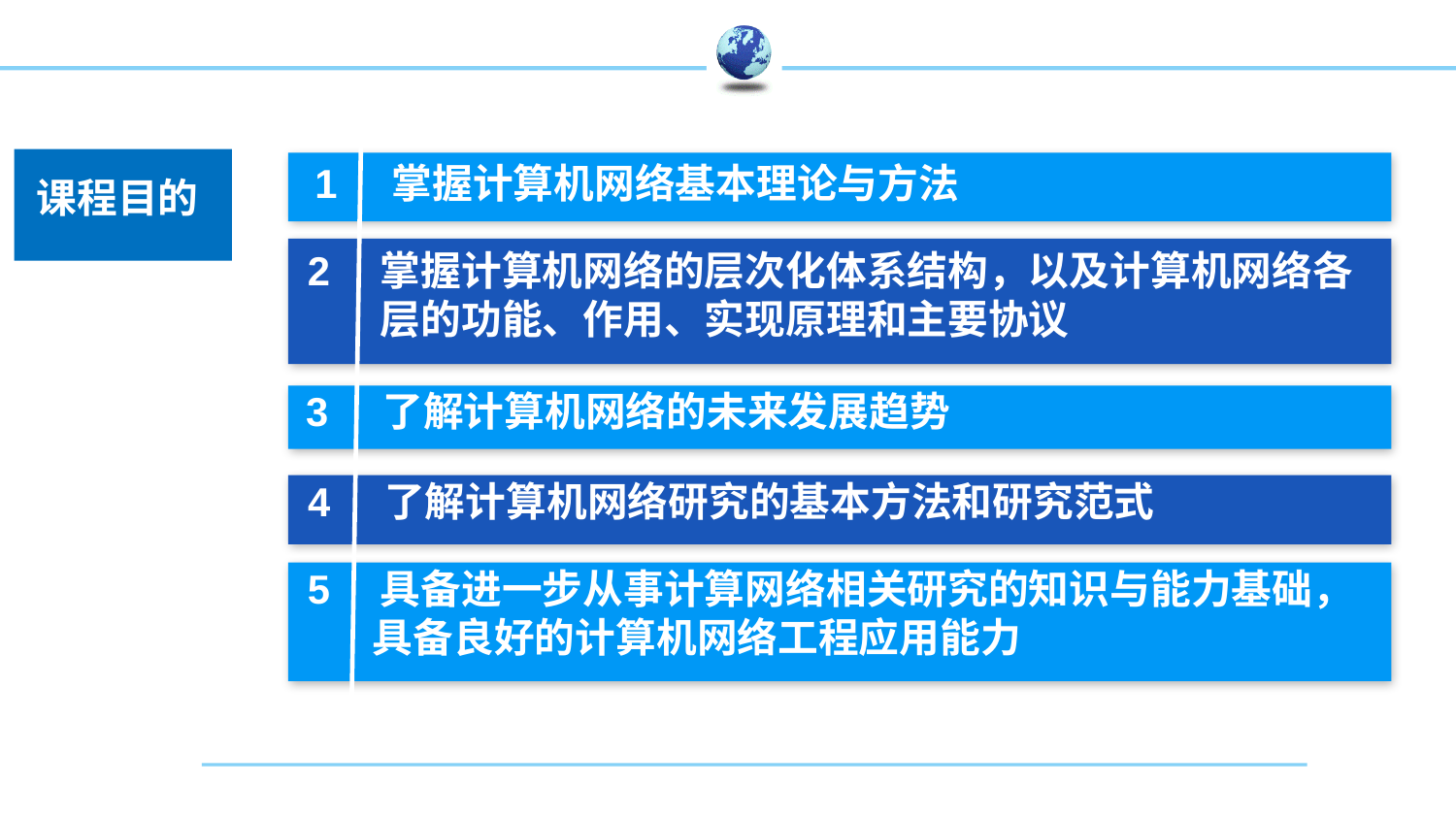

1    掌握计算机网络基本理论与方法

课程目的

掌握计算机网络的层次化体系结构，以及计算机网络各  层的功能、作用、实现原理和主要协议
3    了解计算机网络的未来发展趋势

4    了解计算机网络研究的基本方法和研究范式

具备进一步从事计算网络相关研究的知识与能力基础，
      具备良好的计算机网络工程应用能力